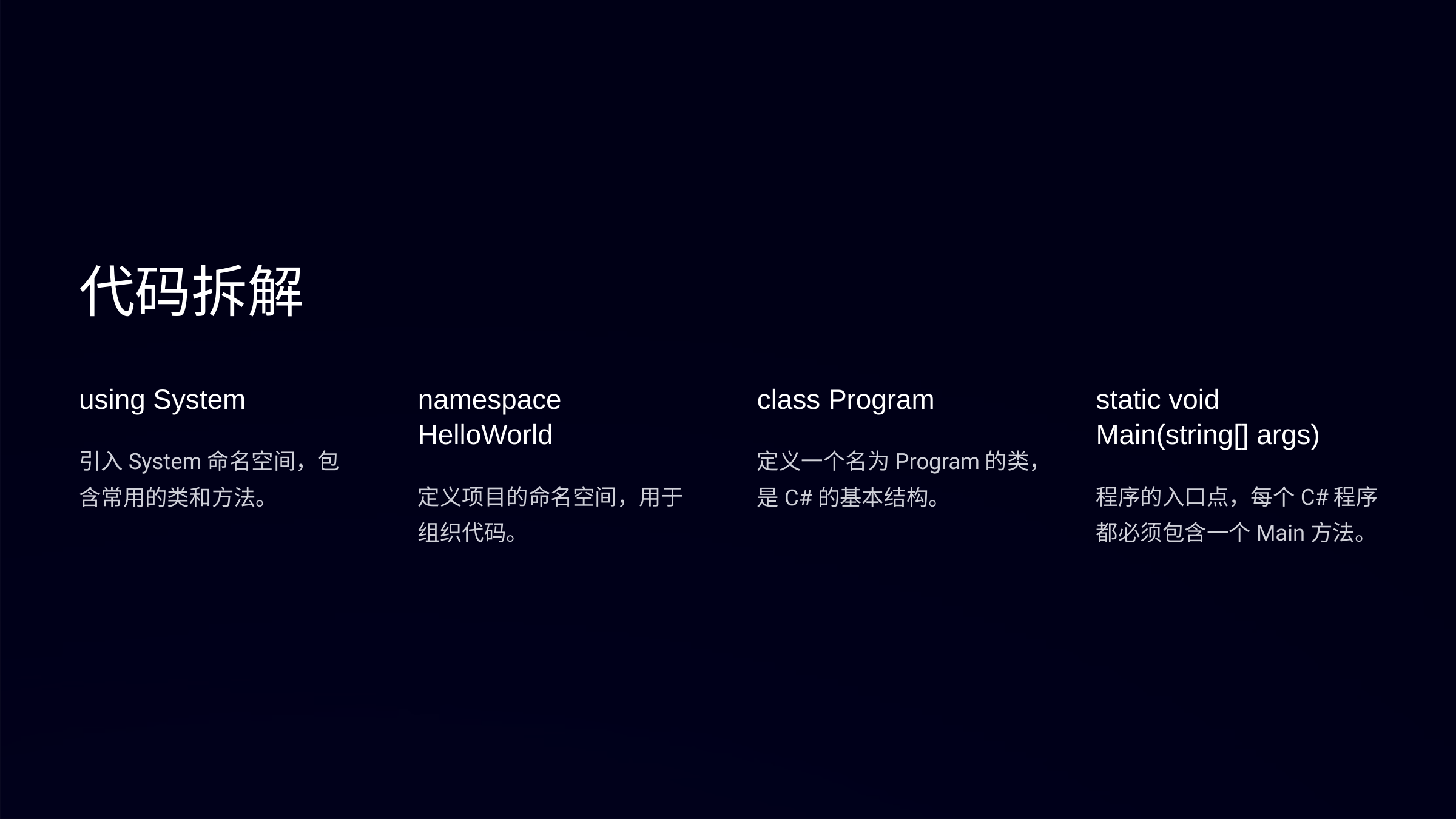

代码拆解
using System
namespace HelloWorld
class Program
static void Main(string[] args)
引入System命名空间，包含常用的类和方法。
定义一个名为Program的类，是C#的基本结构。
定义项目的命名空间，用于组织代码。
程序的入口点，每个C#程序都必须包含一个Main方法。